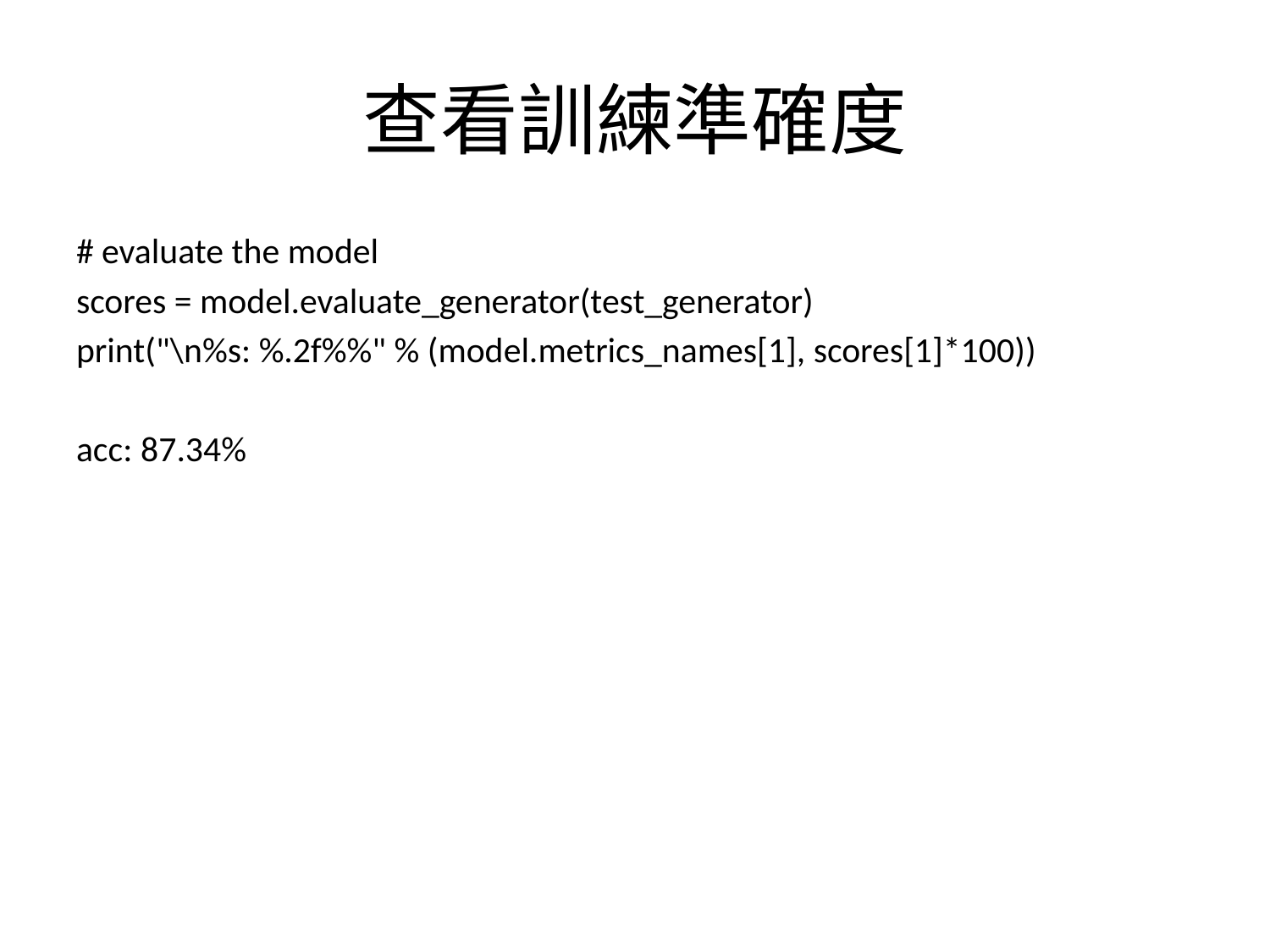

# 查看訓練準確度
# evaluate the model
scores = model.evaluate_generator(test_generator)
print("\n%s: %.2f%%" % (model.metrics_names[1], scores[1]*100))

acc: 87.34%